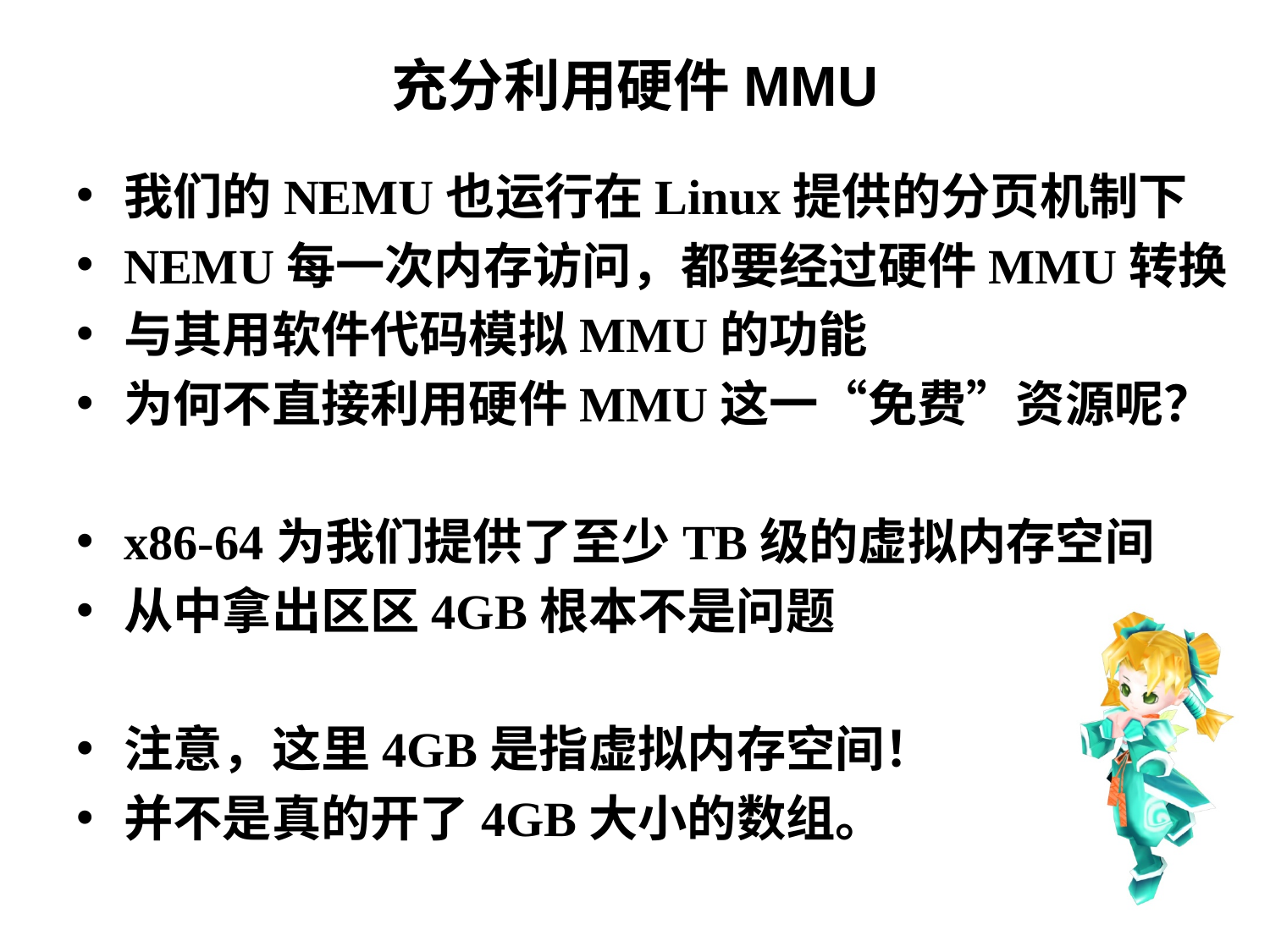

# 充分利用硬件MMU
我们的NEMU也运行在Linux提供的分页机制下
NEMU每一次内存访问，都要经过硬件MMU转换
与其用软件代码模拟MMU的功能
为何不直接利用硬件MMU这一“免费”资源呢？

x86-64为我们提供了至少TB级的虚拟内存空间
从中拿出区区4GB根本不是问题

注意，这里4GB是指虚拟内存空间！
并不是真的开了4GB大小的数组。